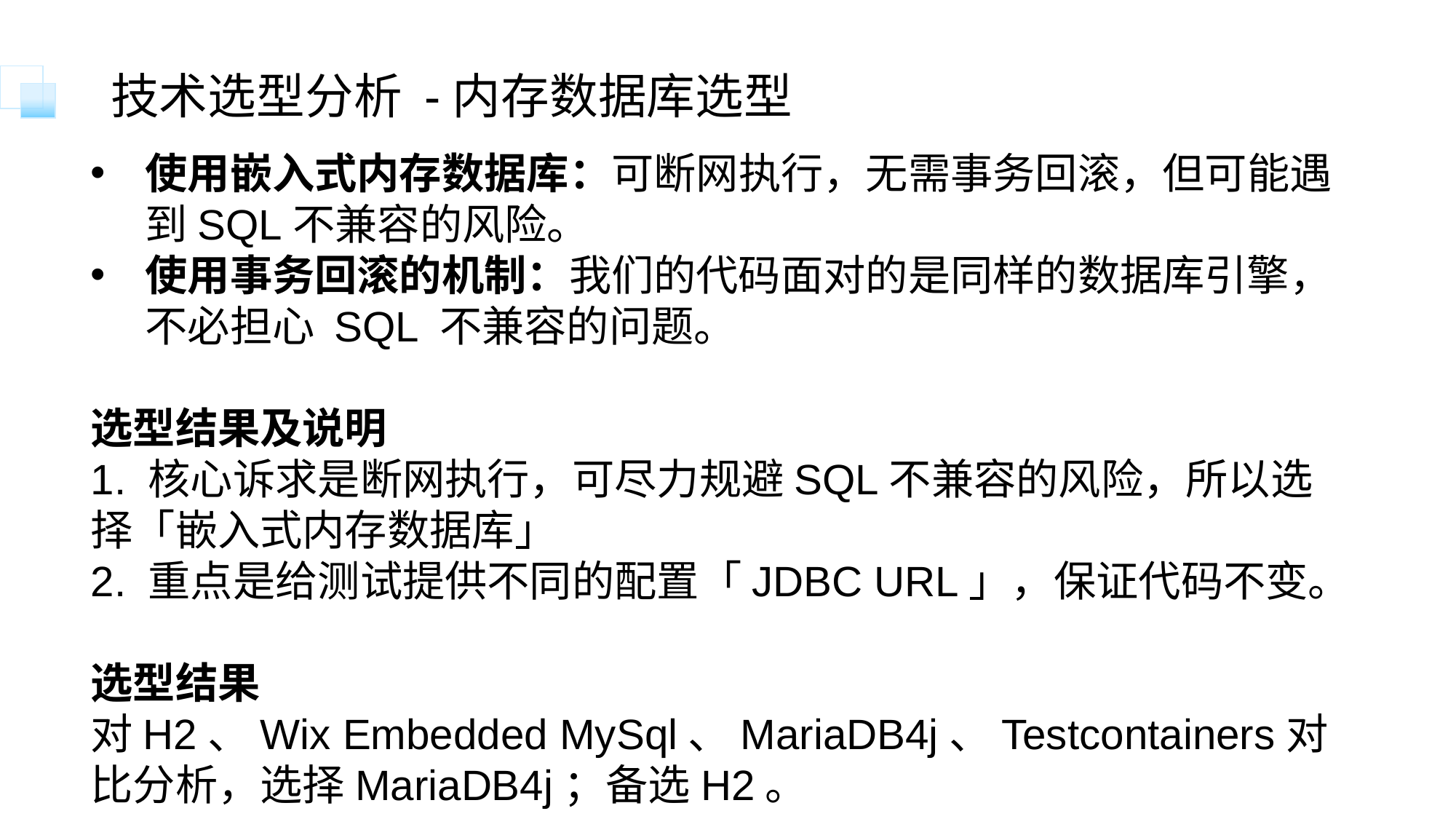

# 技术选型分析 -内存数据库选型
使用嵌入式内存数据库：可断网执行，无需事务回滚，但可能遇到SQL不兼容的风险。
使用事务回滚的机制：我们的代码面对的是同样的数据库引擎，不必担心 SQL 不兼容的问题。

选型结果及说明
1. 核心诉求是断网执行，可尽力规避SQL不兼容的风险，所以选择「嵌入式内存数据库」
2. 重点是给测试提供不同的配置「JDBC URL」，保证代码不变。

选型结果
对H2、Wix Embedded MySql、MariaDB4j、Testcontainers对比分析，选择MariaDB4j；备选H2。